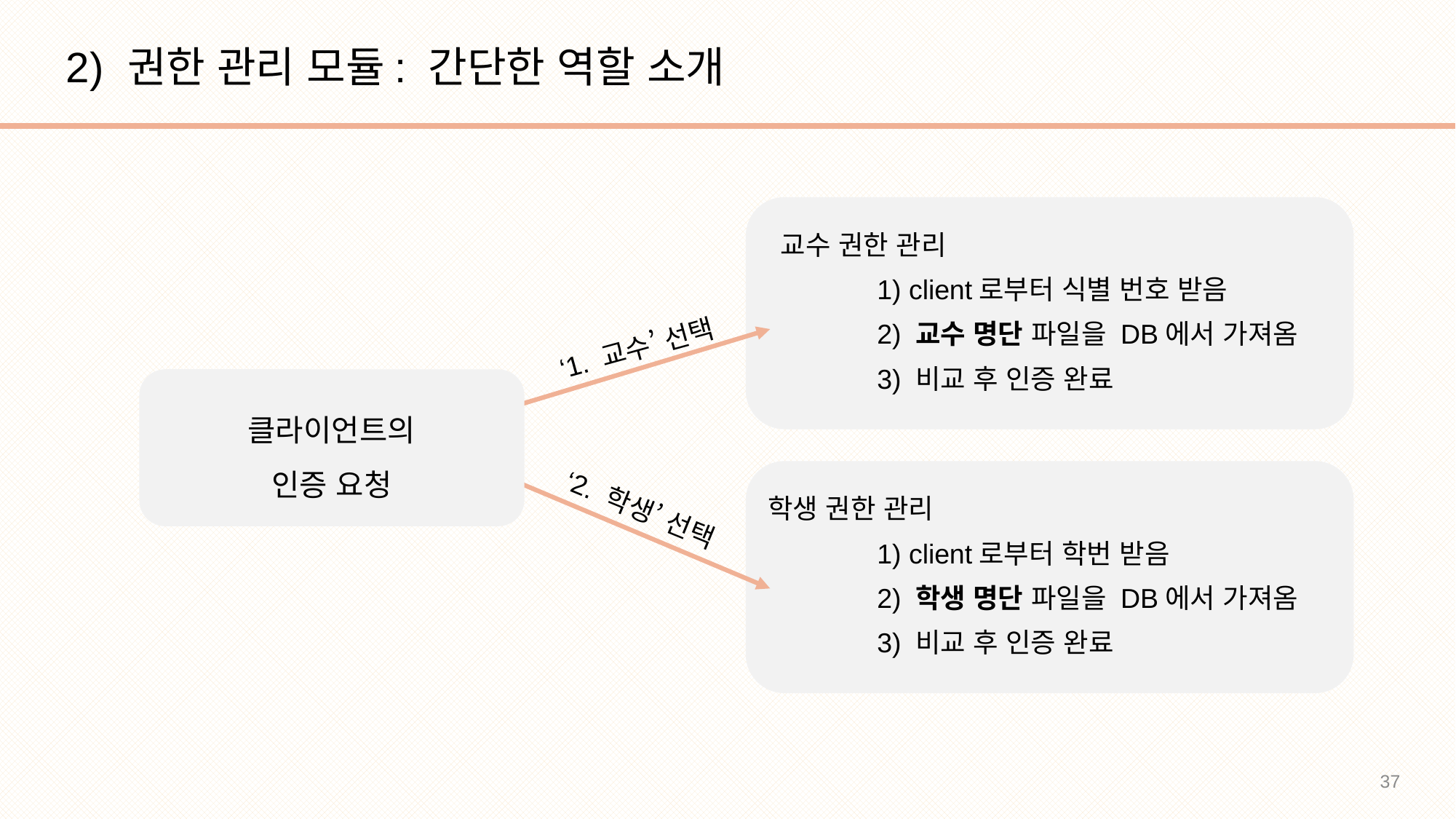

권한 관리 모듈: 간단한 역할 소개
 교수 권한 관리
	1) client로부터 식별 번호 받음
	2) 교수 명단 파일을 DB에서 가져옴
	3) 비교 후 인증 완료
‘1. 교수’ 선택
클라이언트의
인증 요청
학생 권한 관리
	1) client로부터 학번 받음
	2) 학생 명단 파일을 DB에서 가져옴
	3) 비교 후 인증 완료
‘2. 학생’ 선택
37